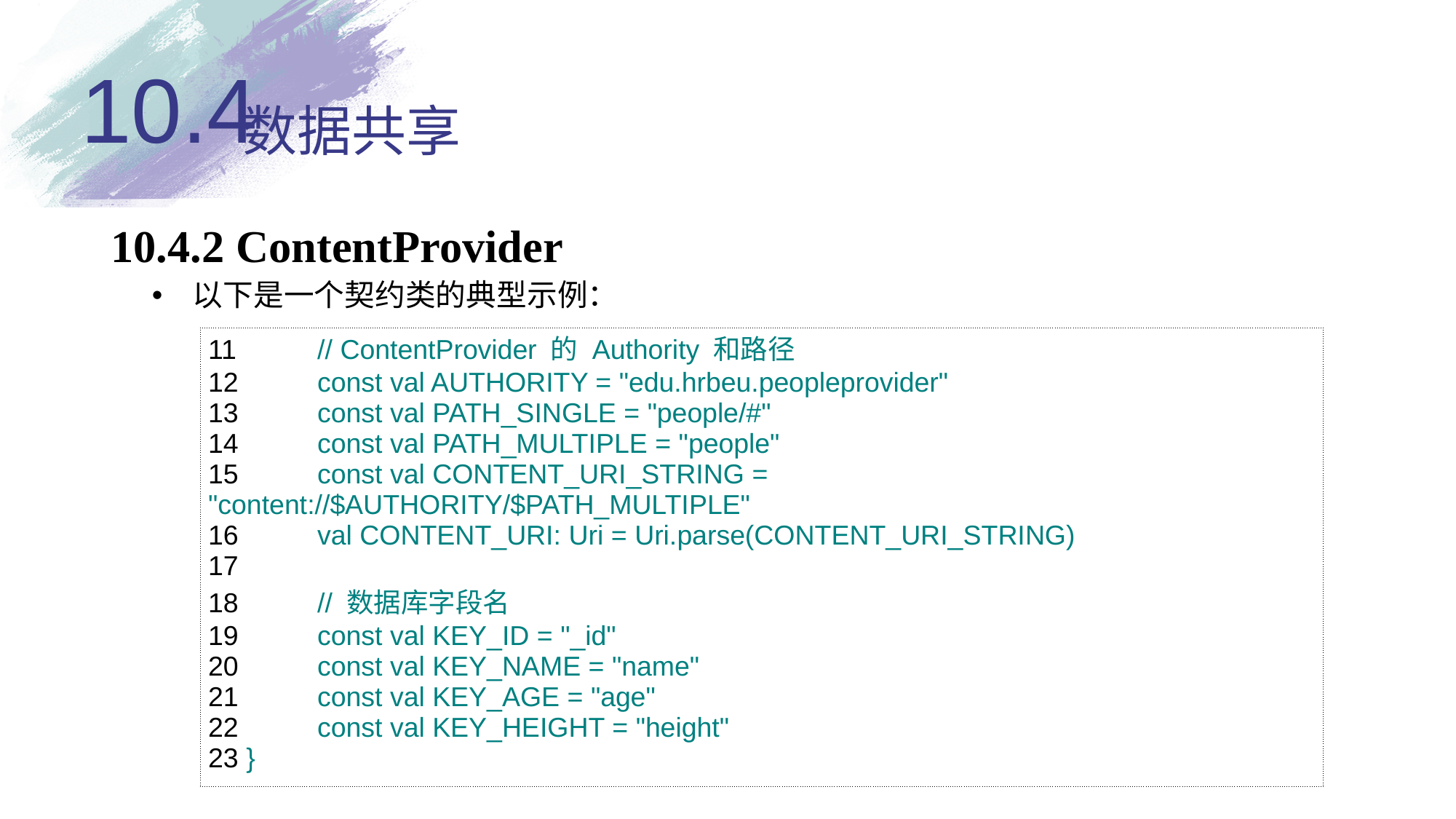

10.4
# 数据共享
10.4.2 ContentProvider
以下是一个契约类的典型示例：
| 11  // ContentProvider 的 Authority 和路径 12  const val AUTHORITY = "edu.hrbeu.peopleprovider" 13  const val PATH\_SINGLE = "people/#" 14  const val PATH\_MULTIPLE = "people" 15  const val CONTENT\_URI\_STRING = "content://$AUTHORITY/$PATH\_MULTIPLE" 16  val CONTENT\_URI: Uri = Uri.parse(CONTENT\_URI\_STRING) 17  18  // 数据库字段名 19  const val KEY\_ID = "\_id" 20  const val KEY\_NAME = "name" 21  const val KEY\_AGE = "age" 22  const val KEY\_HEIGHT = "height" 23 } |
| --- |